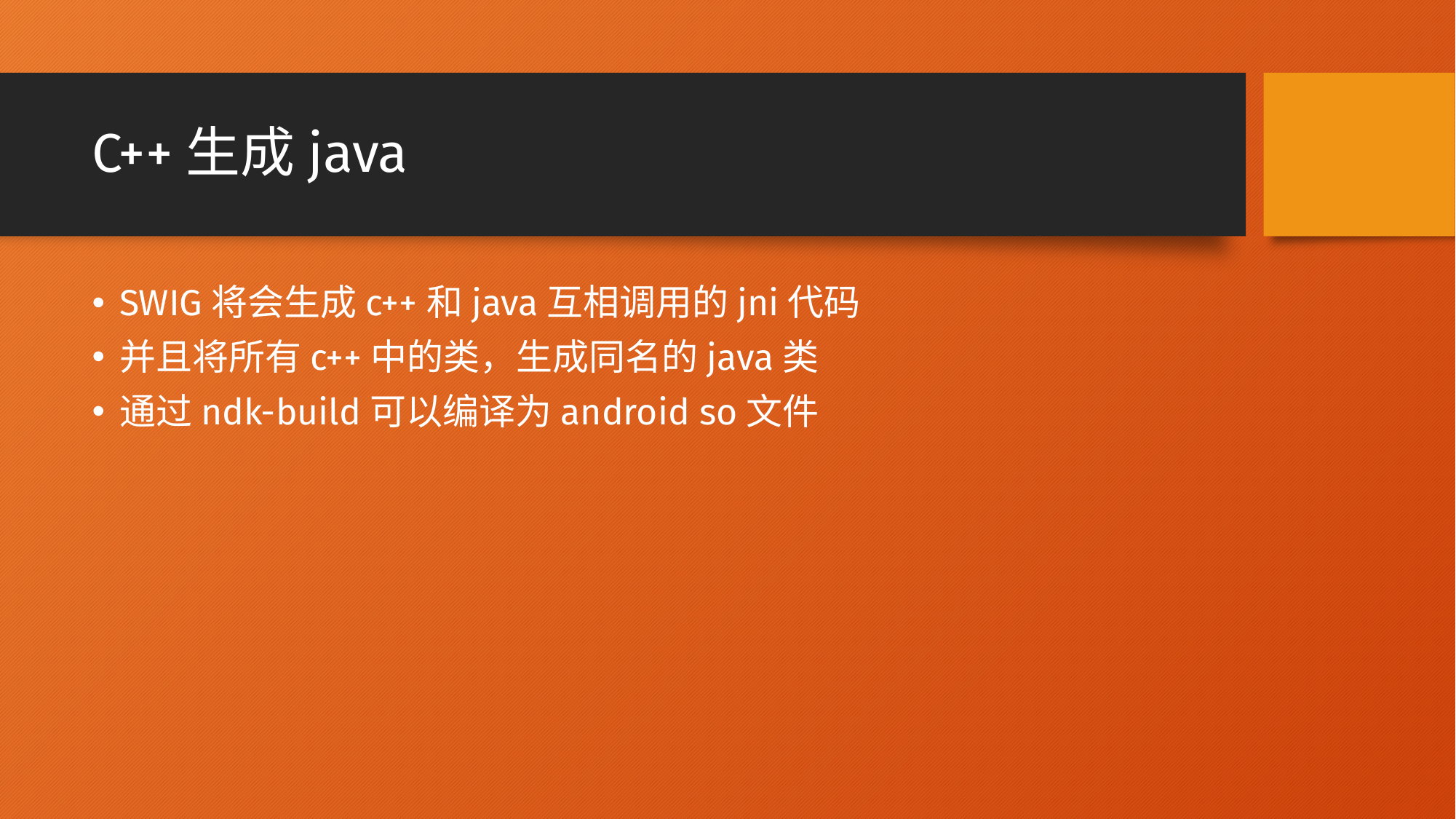

# C++生成java
SWIG将会生成c++和java互相调用的jni代码
并且将所有c++中的类，生成同名的java类
通过ndk-build可以编译为android so文件